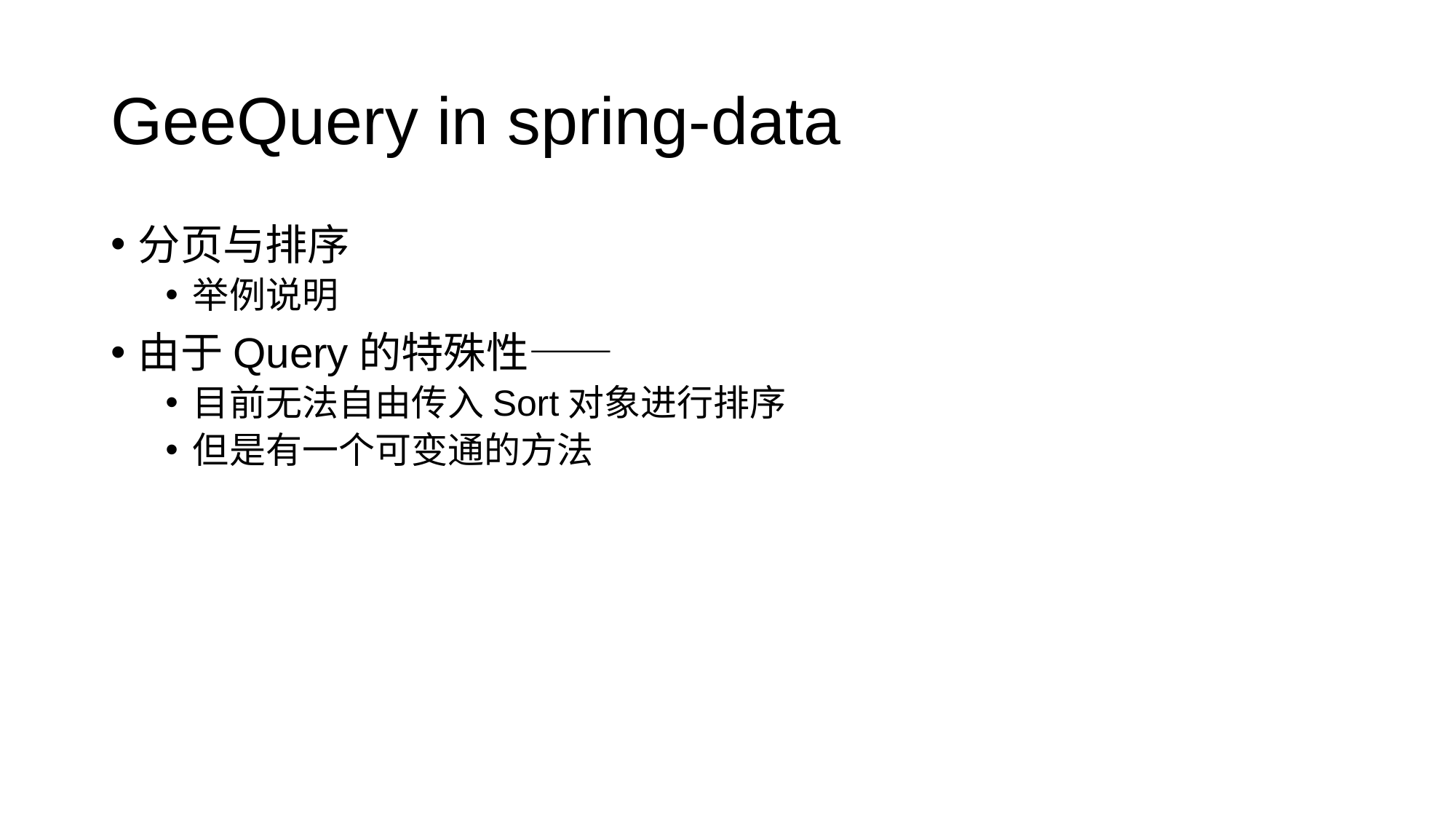

# GeeQuery in spring-data
分页与排序
举例说明
由于Query的特殊性——
目前无法自由传入Sort对象进行排序
但是有一个可变通的方法